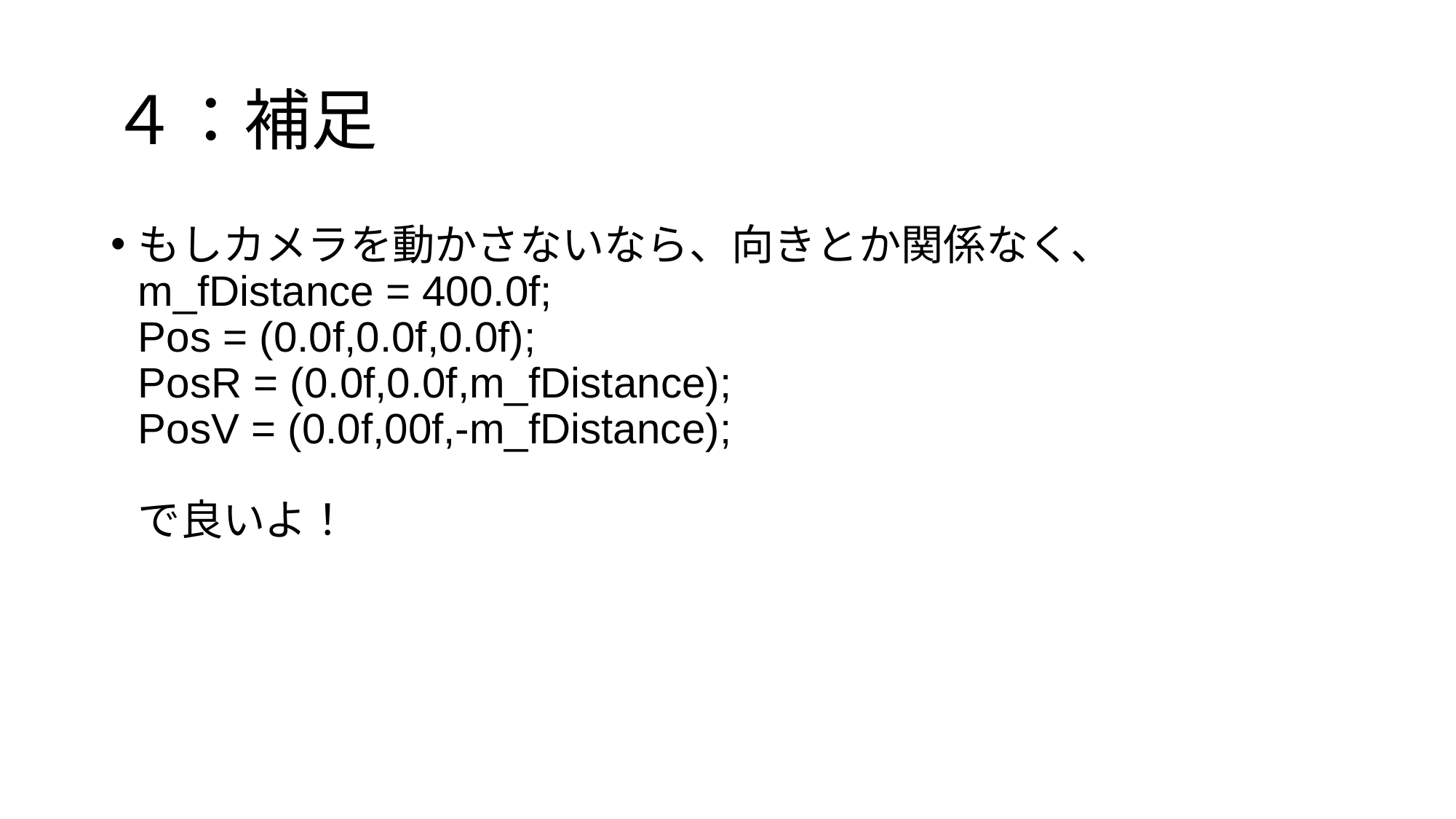

# ４：補足
もしカメラを動かさないなら、向きとか関係なく、
m_fDistance = 400.0f;
Pos = (0.0f,0.0f,0.0f);
PosR = (0.0f,0.0f,m_fDistance);
PosV = (0.0f,00f,-m_fDistance);
で良いよ！